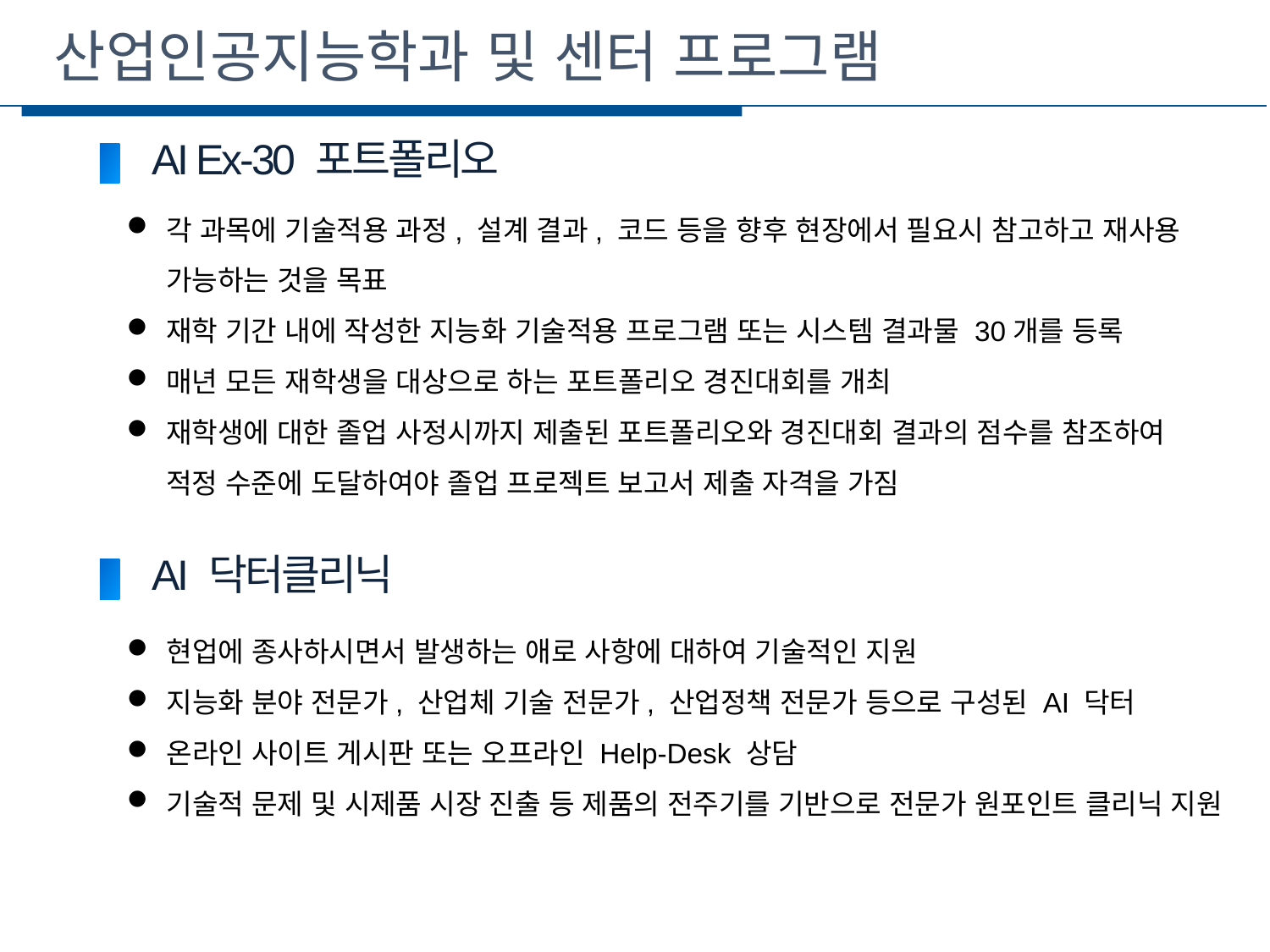

산업인공지능학과 및 센터 프로그램

AI Ex-30 포트폴리오

각 과목에 기술적용 과정, 설계 결과, 코드 등을 향후 현장에서 필요시 참고하고 재사용 가능하는 것을 목표
재학 기간 내에 작성한 지능화 기술적용 프로그램 또는 시스템 결과물 30개를 등록
매년 모든 재학생을 대상으로 하는 포트폴리오 경진대회를 개최
재학생에 대한 졸업 사정시까지 제출된 포트폴리오와 경진대회 결과의 점수를 참조하여 적정 수준에 도달하여야 졸업 프로젝트 보고서 제출 자격을 가짐
AI 닥터클리닉

현업에 종사하시면서 발생하는 애로 사항에 대하여 기술적인 지원
지능화 분야 전문가, 산업체 기술 전문가, 산업정책 전문가 등으로 구성된 AI 닥터
온라인 사이트 게시판 또는 오프라인 Help-Desk 상담
기술적 문제 및 시제품 시장 진출 등 제품의 전주기를 기반으로 전문가 원포인트 클리닉 지원